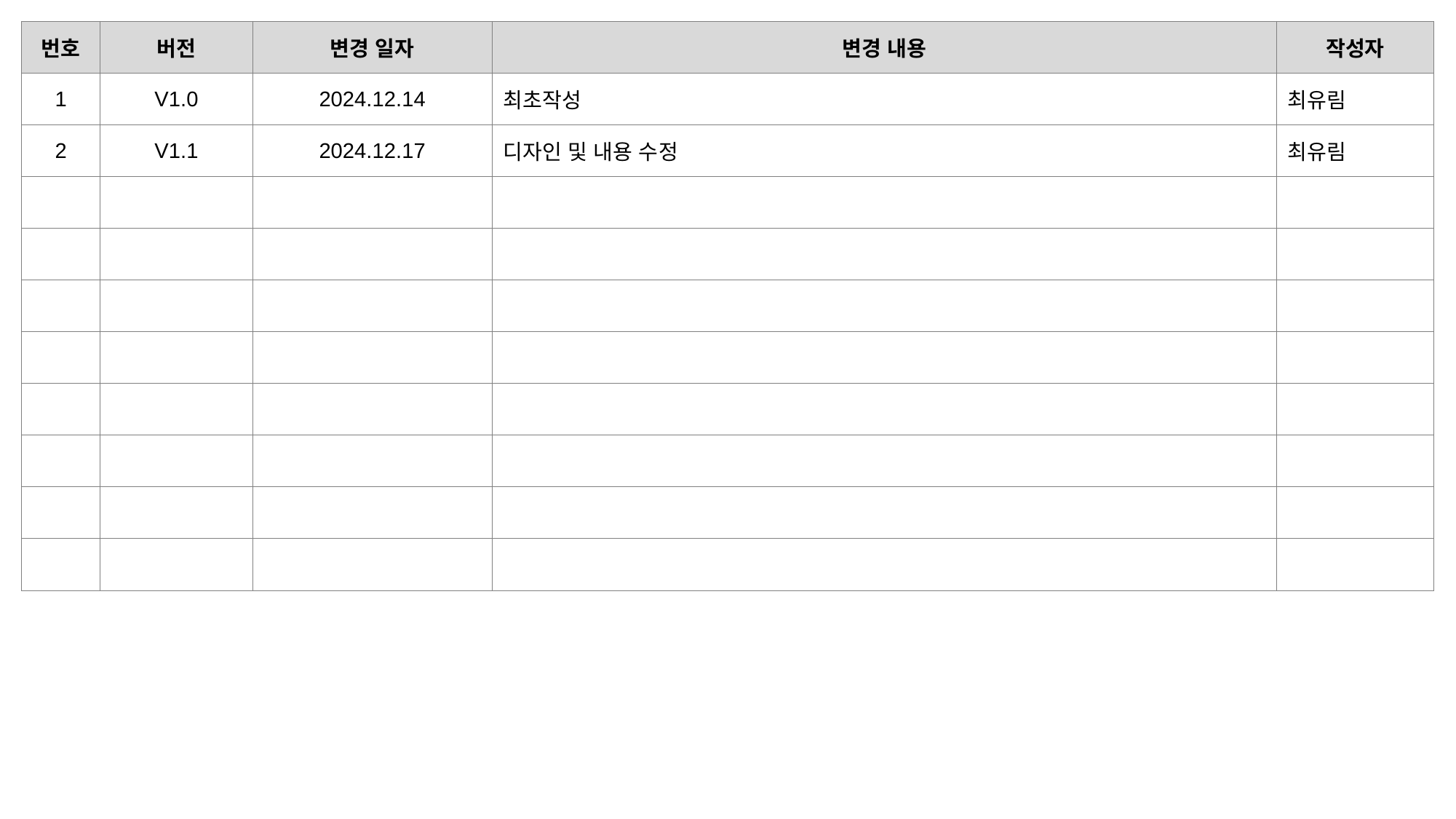

| 번호 | 버전 | 변경 일자 | 변경 내용 | 작성자 |
| --- | --- | --- | --- | --- |
| 1 | V1.0 | 2024.12.14 | 최초작성 | 최유림 |
| 2 | V1.1 | 2024.12.17 | 디자인 및 내용 수정 | 최유림 |
|  |  |  |  |  |
|  |  |  |  |  |
|  |  |  |  |  |
|  |  |  |  |  |
|  |  |  |  |  |
|  |  |  |  |  |
|  |  |  |  |  |
|  |  |  |  |  |